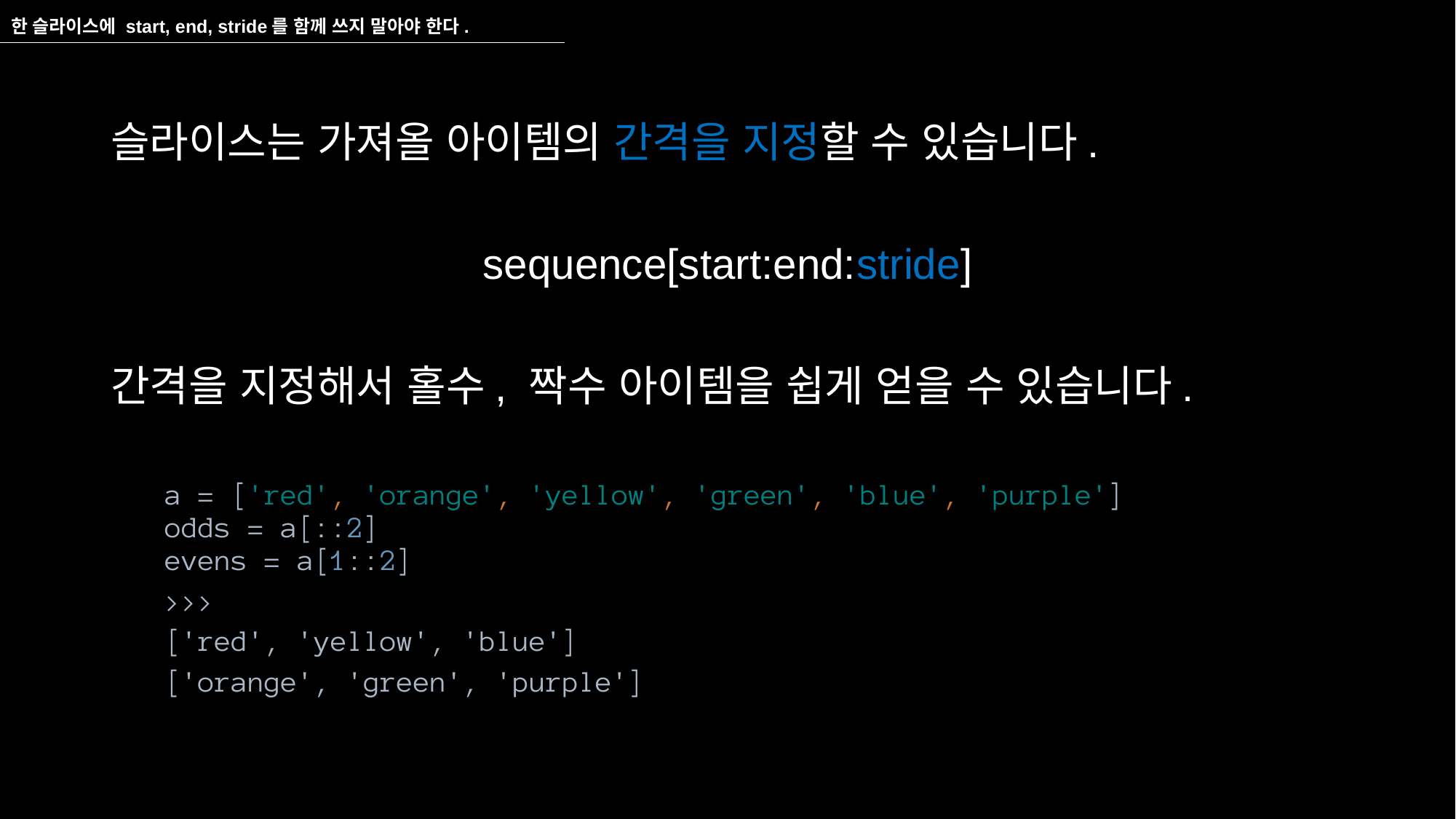

한 슬라이스에 start, end, stride를 함께 쓰지 말아야 한다.
슬라이스는 가져올 아이템의 간격을 지정할 수 있습니다.

sequence[start:end:stride]

간격을 지정해서 홀수, 짝수 아이템을 쉽게 얻을 수 있습니다.

a = ['red', 'orange', 'yellow', 'green', 'blue', 'purple']
odds = a[::2]
evens = a[1::2]
>>>
['red', 'yellow', 'blue']
['orange', 'green', 'purple']